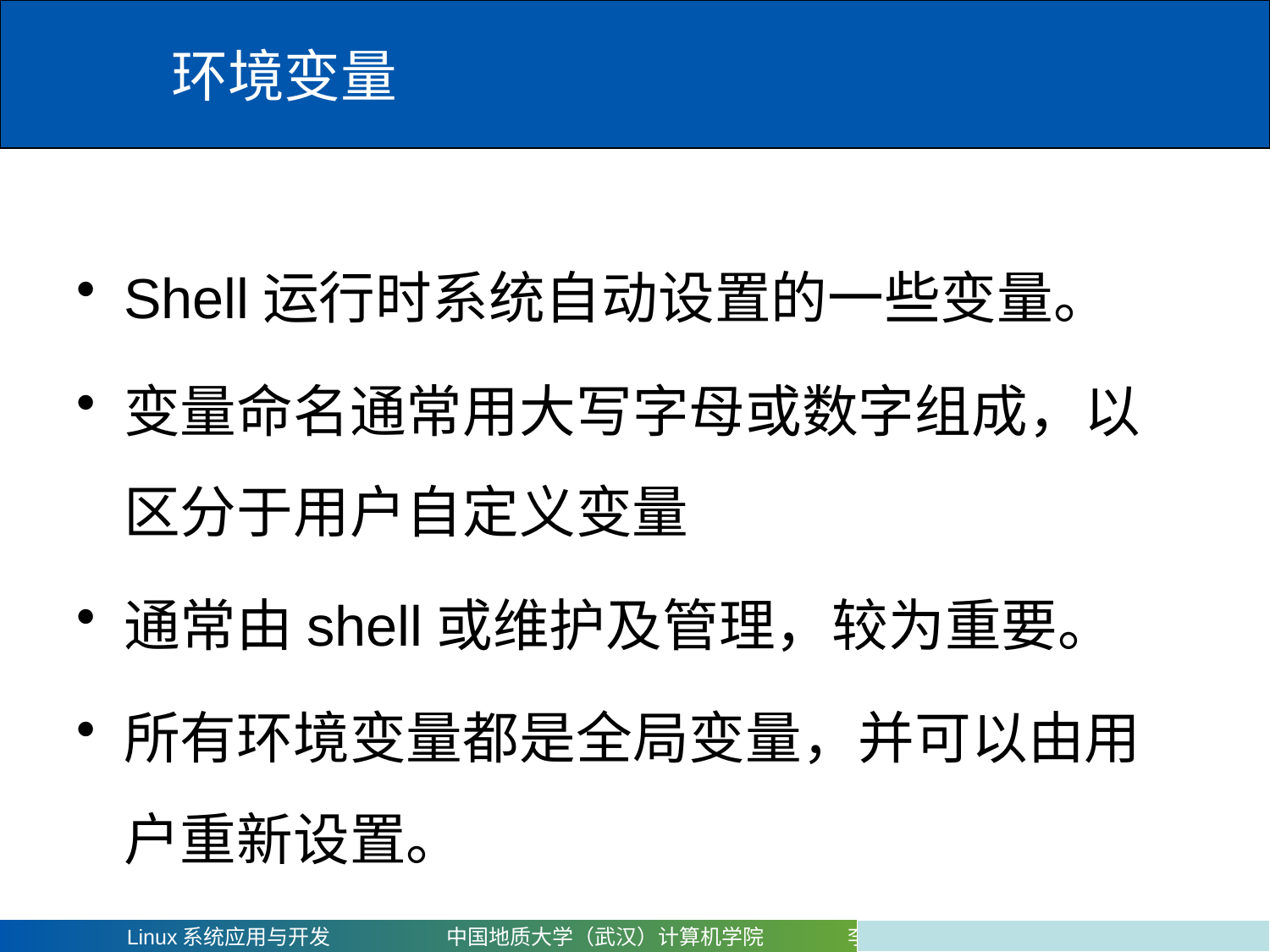

# 环境变量
Shell运行时系统自动设置的一些变量。
变量命名通常用大写字母或数字组成，以区分于用户自定义变量
通常由shell或维护及管理，较为重要。
所有环境变量都是全局变量，并可以由用户重新设置。